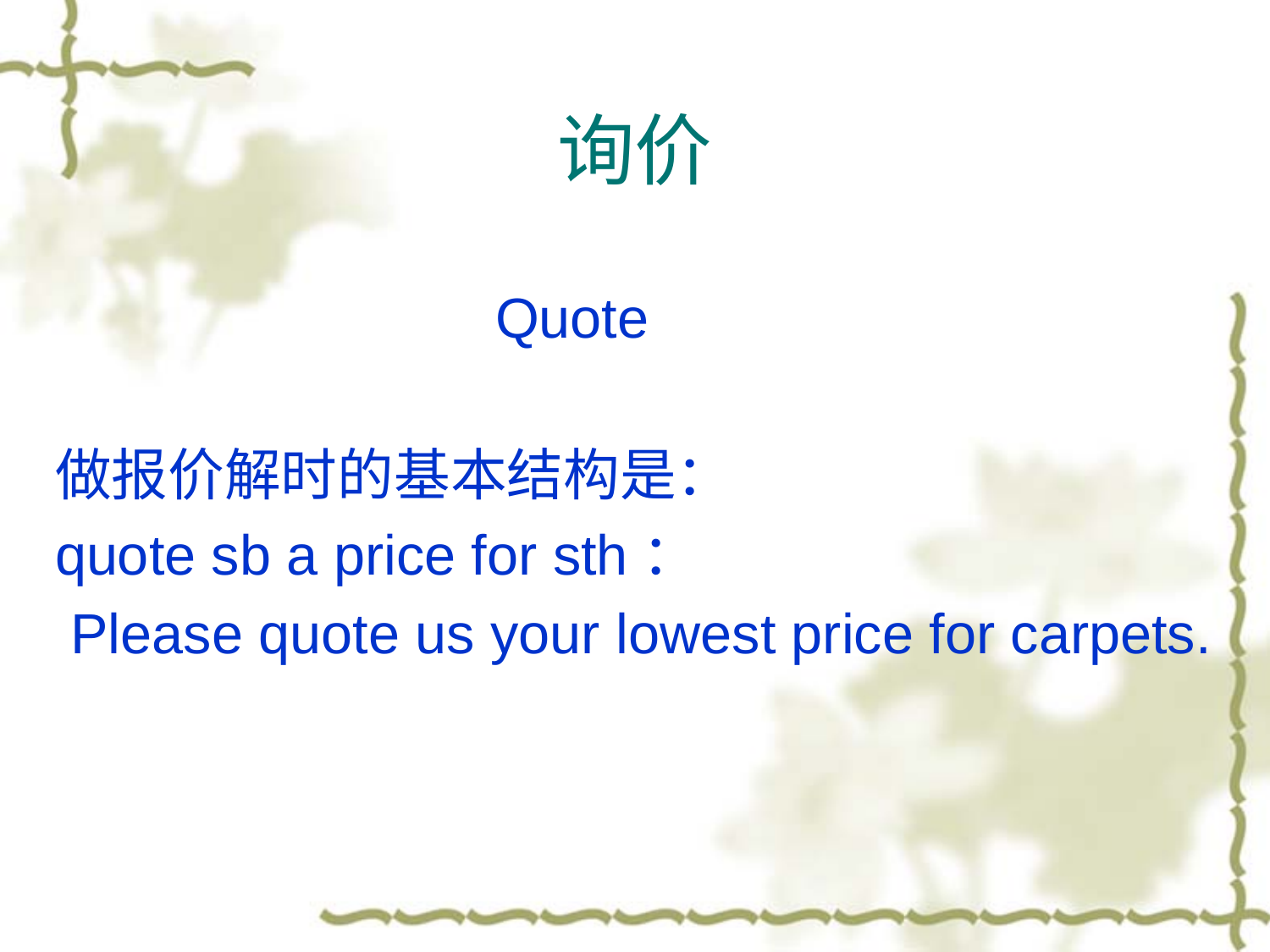

# 询价
Quote

做报价解时的基本结构是：
quote sb a price for sth：
 Please quote us your lowest price for carpets.